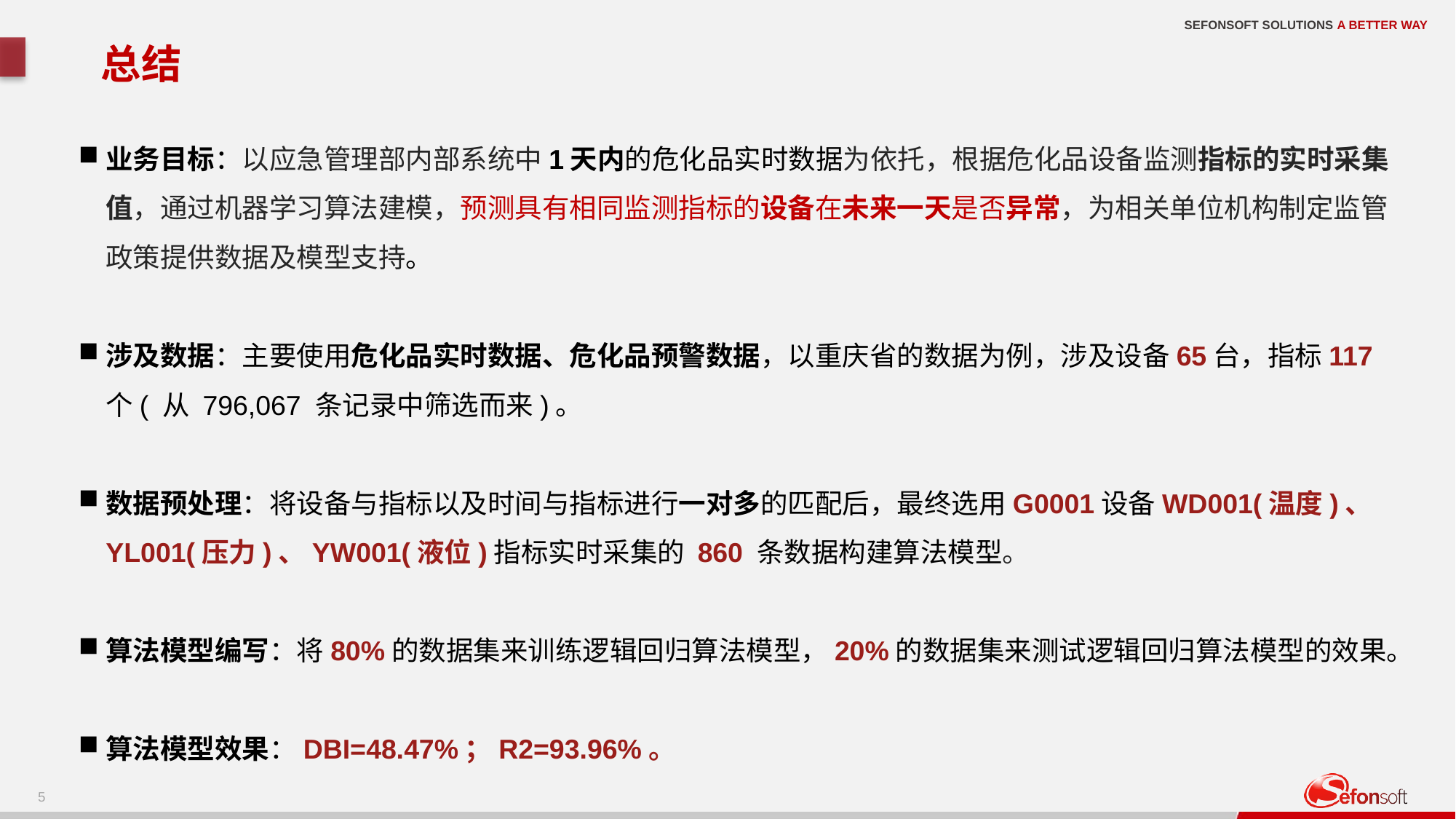

# 总结
业务目标：以应急管理部内部系统中1天内的危化品实时数据为依托，根据危化品设备监测指标的实时采集值，通过机器学习算法建模，预测具有相同监测指标的设备在未来一天是否异常，为相关单位机构制定监管政策提供数据及模型支持。

涉及数据：主要使用危化品实时数据、危化品预警数据，以重庆省的数据为例，涉及设备65台，指标117个( 从 796,067 条记录中筛选而来)。

数据预处理：将设备与指标以及时间与指标进行一对多的匹配后，最终选用G0001设备WD001(温度)、YL001(压力)、YW001(液位)指标实时采集的 860 条数据构建算法模型。

算法模型编写：将80%的数据集来训练逻辑回归算法模型，20%的数据集来测试逻辑回归算法模型的效果。

算法模型效果：DBI=48.47%；R2=93.96%。